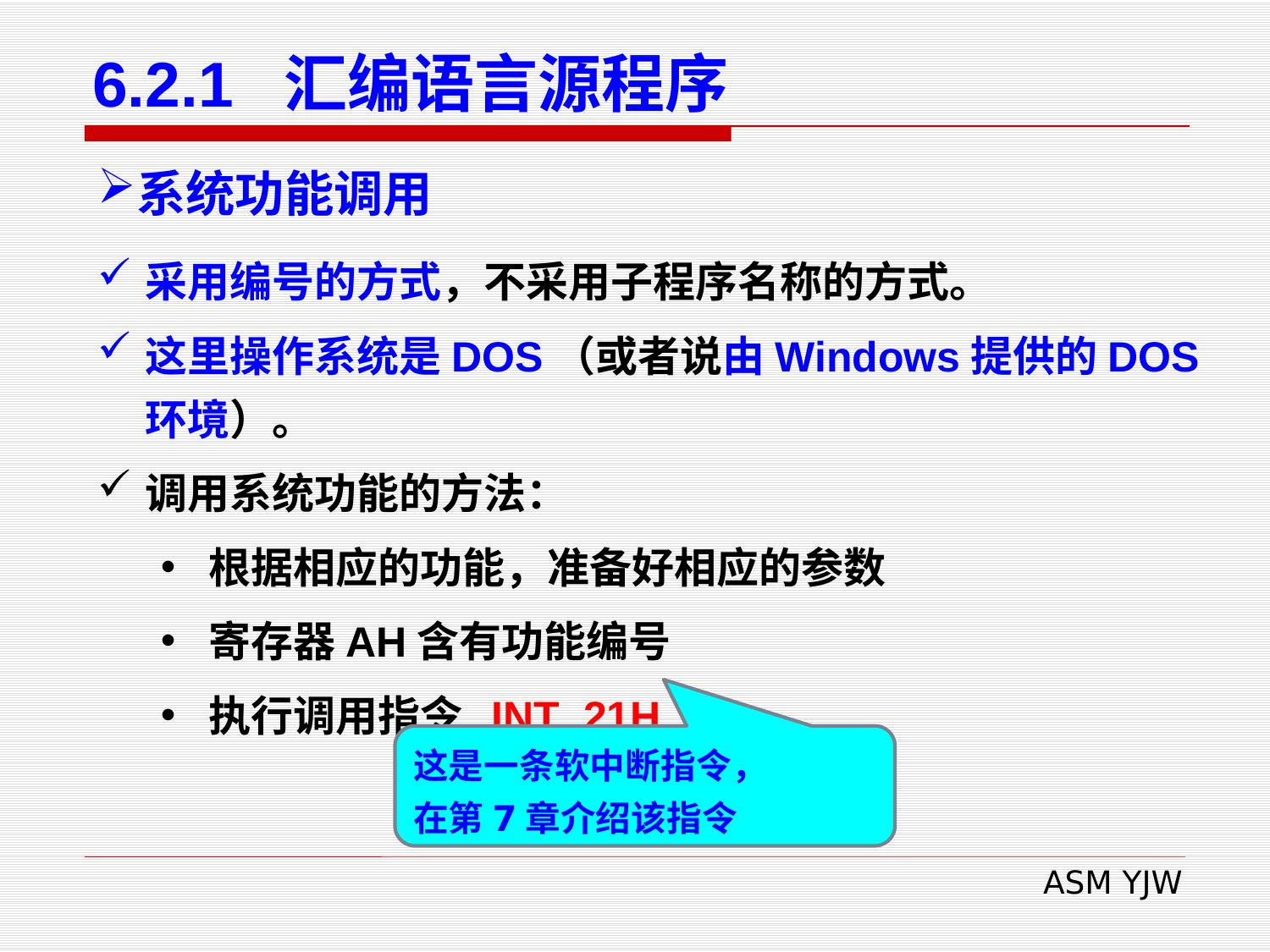

# 6.2.1  汇编语言源程序
系统功能调用
采用编号的方式，不采用子程序名称的方式。
这里操作系统是DOS（或者说由Windows提供的DOS环境）。
调用系统功能的方法：
根据相应的功能，准备好相应的参数
寄存器AH含有功能编号
执行调用指令  INT  21H
这是一条软中断指令，
在第7章介绍该指令